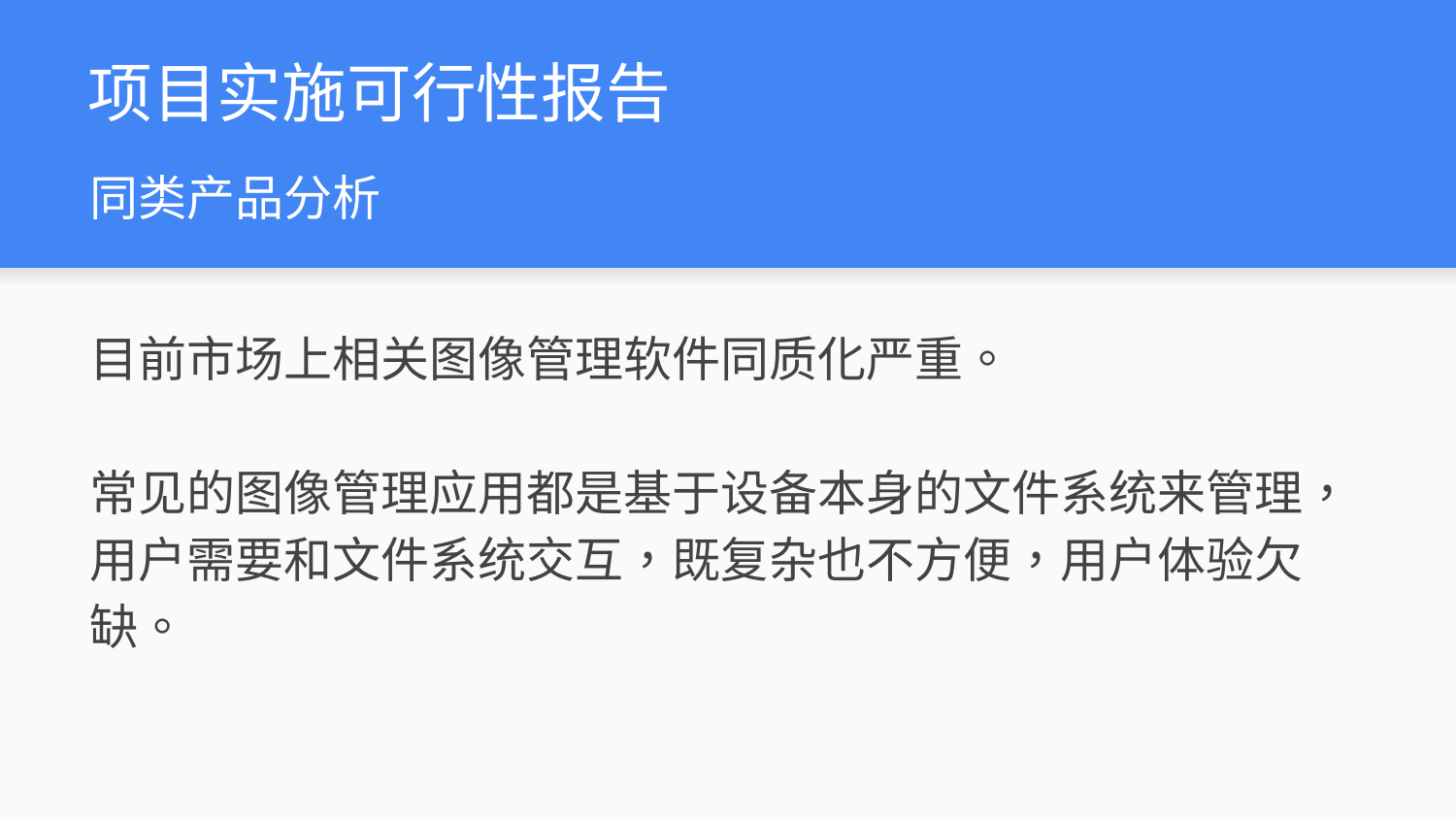

项目实施可行性报告
# 同类产品分析
目前市场上相关图像管理软件同质化严重。

常见的图像管理应用都是基于设备本身的文件系统来管理，
用户需要和文件系统交互，既复杂也不方便，用户体验欠缺。